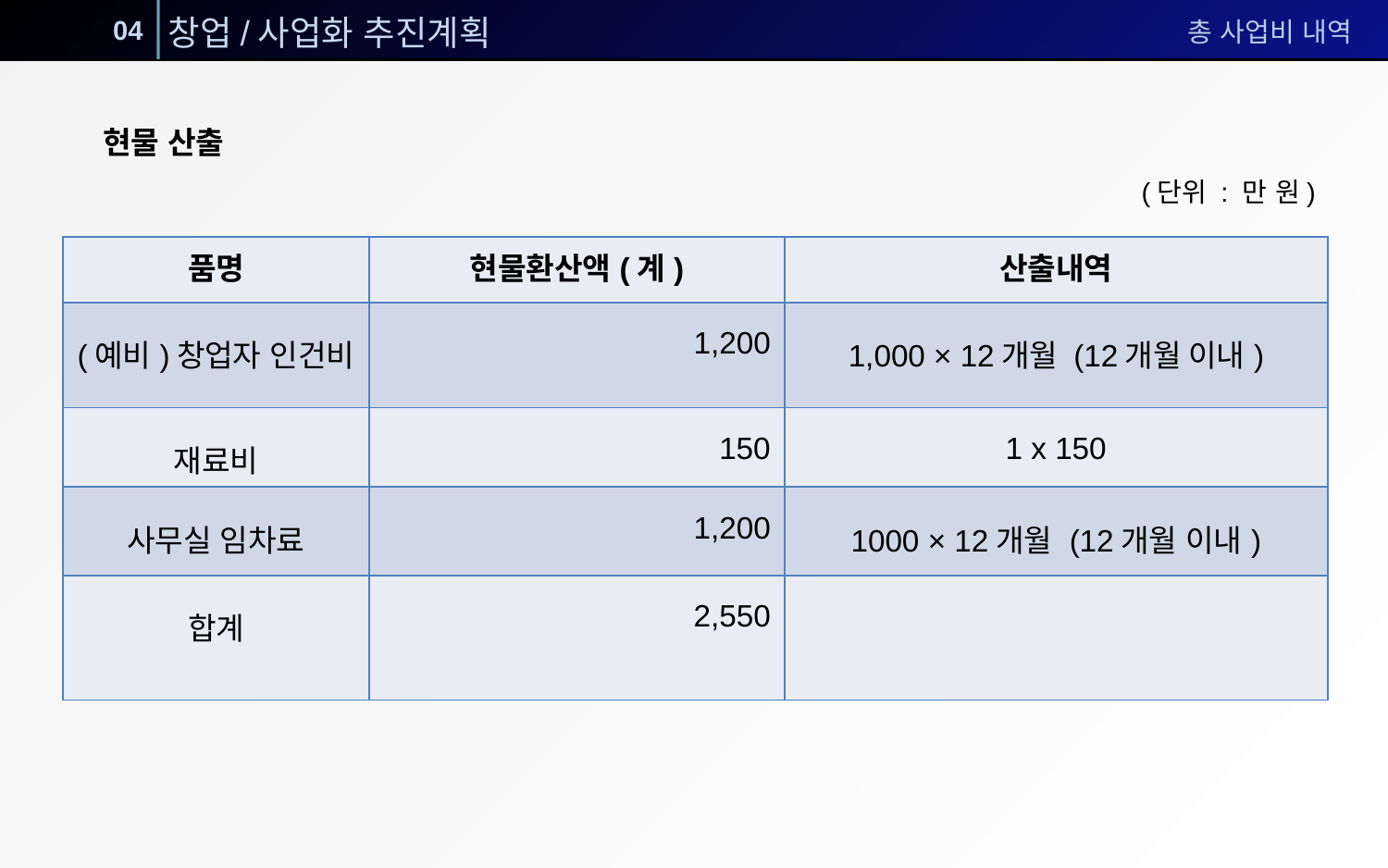

창업/사업화 추진계획
04
총 사업비 내역
현물 산출
(단위 : 만 원)
| 품명 | 현물환산액(계) | 산출내역 |
| --- | --- | --- |
| (예비)창업자 인건비 | 1,200 | 1,000 × 12개월 (12개월 이내) |
| 재료비 | 150 | 1 x 150 |
| 사무실 임차료 | 1,200 | 1000 × 12개월 (12개월 이내) |
| 합계 | 2,550 |  |